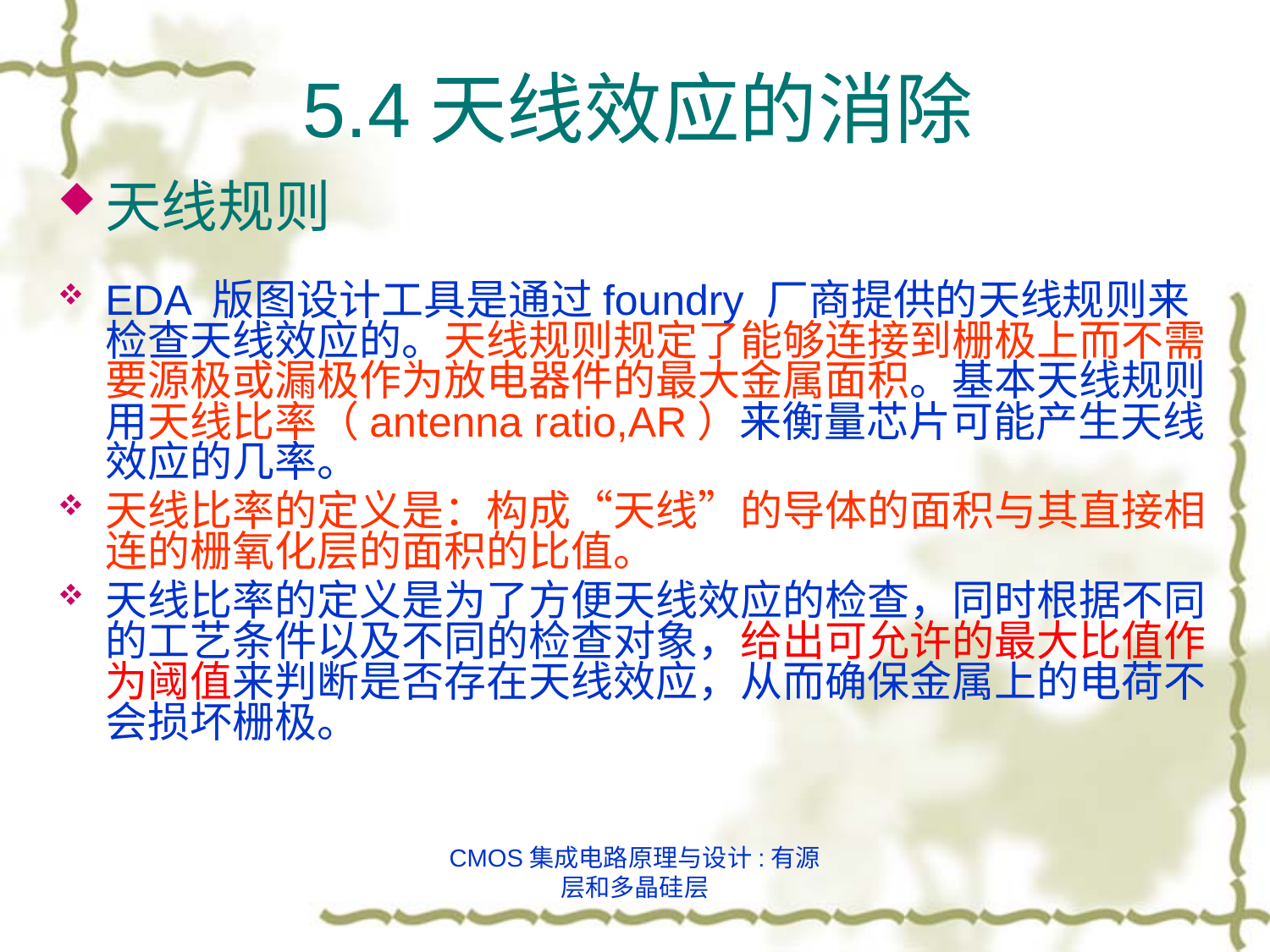

# 5.4天线效应的消除
天线规则

EDA 版图设计工具是通过foundry 厂商提供的天线规则来检查天线效应的。天线规则规定了能够连接到栅极上而不需要源极或漏极作为放电器件的最大金属面积。基本天线规则用天线比率（antenna ratio,AR）来衡量芯片可能产生天线效应的几率。
天线比率的定义是：构成“天线”的导体的面积与其直接相连的栅氧化层的面积的比值。
天线比率的定义是为了方便天线效应的检查，同时根据不同的工艺条件以及不同的检查对象，给出可允许的最大比值作为阈值来判断是否存在天线效应，从而确保金属上的电荷不会损坏栅极。
CMOS集成电路原理与设计:有源层和多晶硅层
35